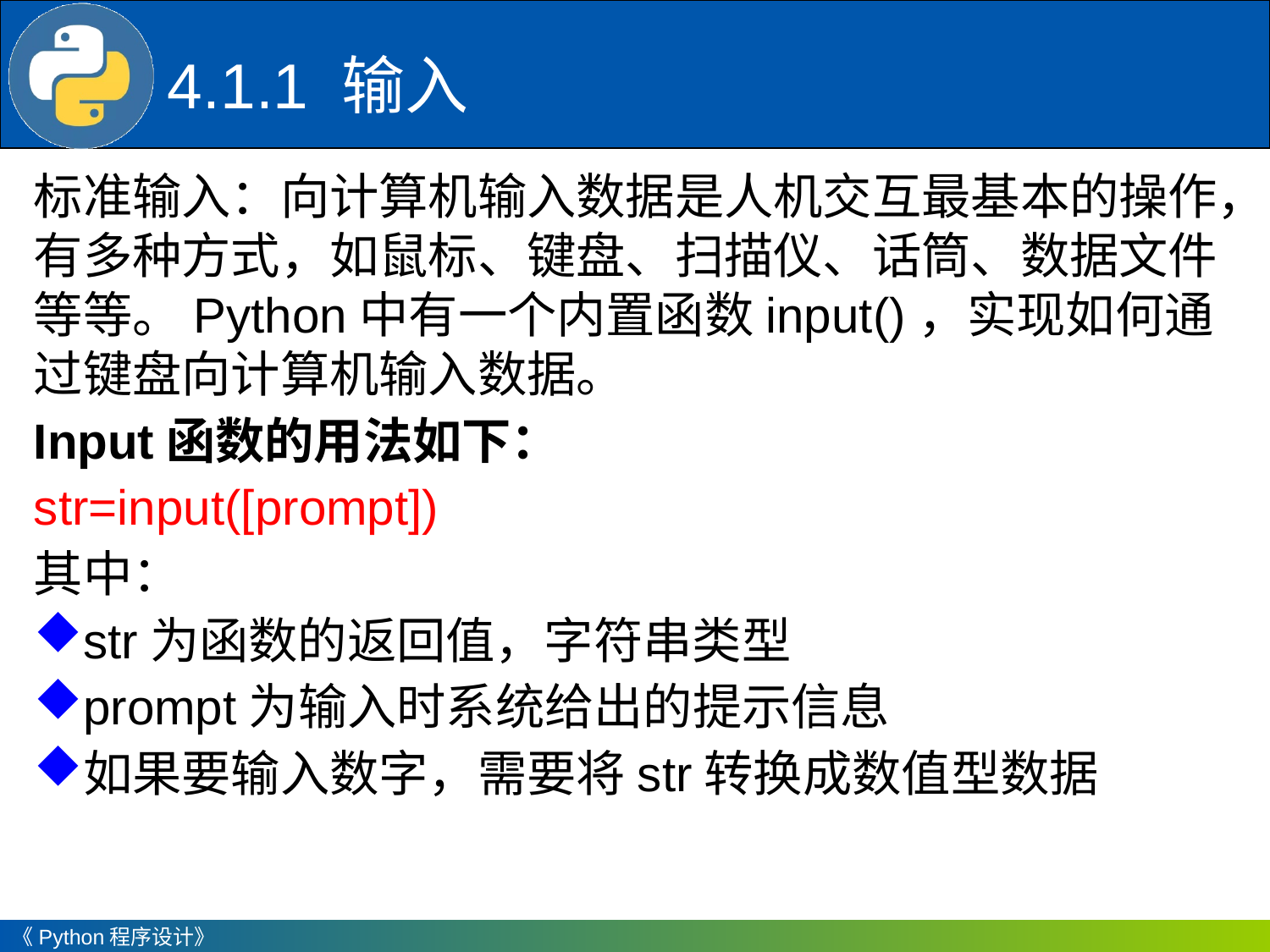

# 4.1.1 输入
标准输入：向计算机输入数据是人机交互最基本的操作，有多种方式，如鼠标、键盘、扫描仪、话筒、数据文件等等。Python中有一个内置函数input()，实现如何通过键盘向计算机输入数据。
Input函数的用法如下：
str=input([prompt])
其中：
str为函数的返回值，字符串类型
prompt为输入时系统给出的提示信息
如果要输入数字，需要将str转换成数值型数据